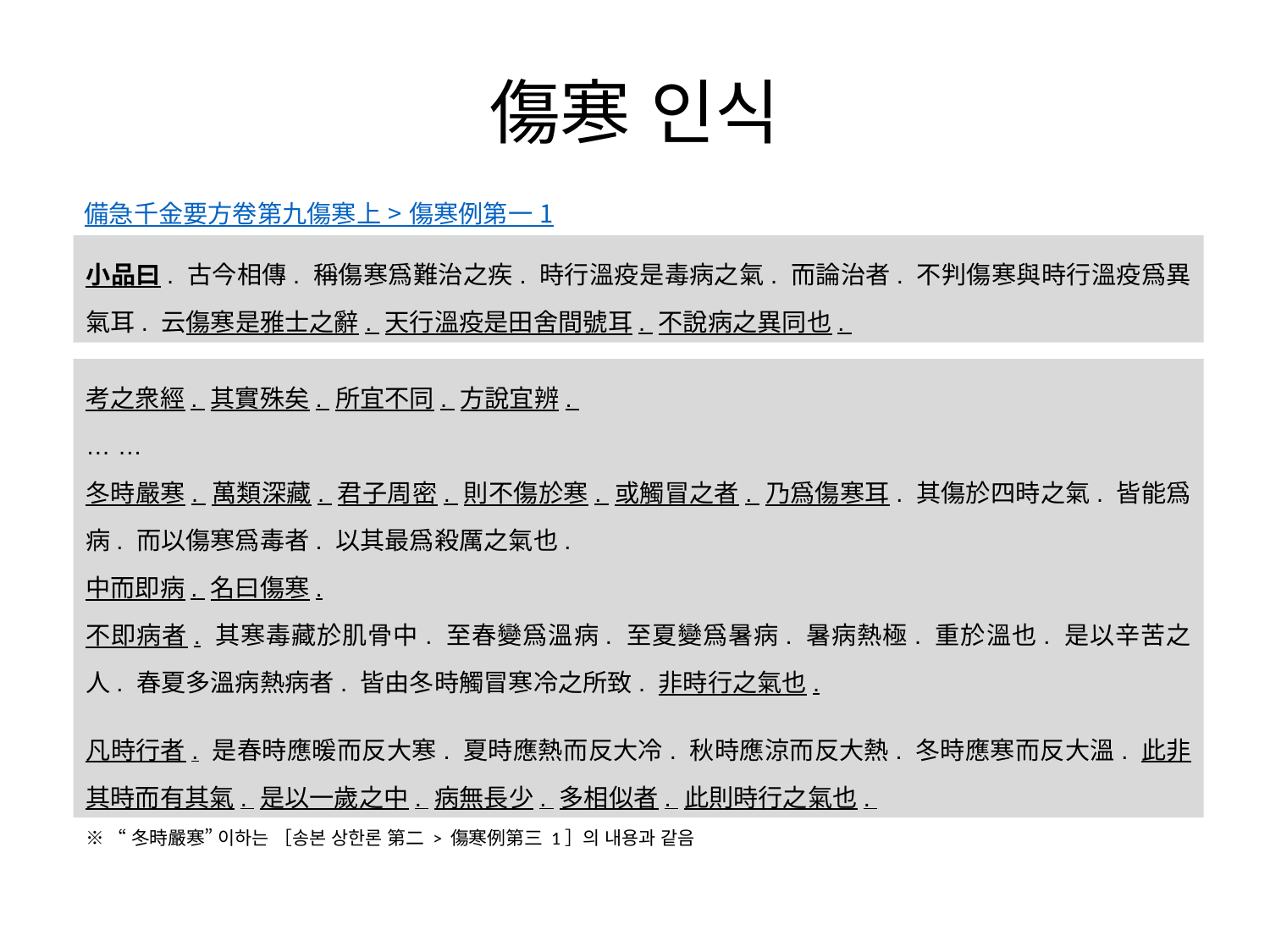

傷寒 인식
備急千金要方卷第九傷寒上 > 傷寒例第一 1
小品曰. 古今相傳. 稱傷寒爲難治之疾. 時行溫疫是毒病之氣. 而論治者. 不判傷寒與時行溫疫爲異氣耳. 云傷寒是雅士之辭. 天行溫疫是田舍間號耳. 不說病之異同也.
考之衆經. 其實殊矣. 所宜不同. 方說宜辨.
… …
冬時嚴寒. 萬類深藏. 君子周密. 則不傷於寒. 或觸冒之者. 乃爲傷寒耳. 其傷於四時之氣. 皆能爲病. 而以傷寒爲毒者. 以其最爲殺厲之氣也.
中而即病. 名曰傷寒.
不即病者. 其寒毒藏於肌骨中. 至春變爲溫病. 至夏變爲暑病. 暑病熱極. 重於溫也. 是以辛苦之人. 春夏多溫病熱病者. 皆由冬時觸冒寒冷之所致. 非時行之氣也.

凡時行者. 是春時應暖而反大寒. 夏時應熱而反大冷. 秋時應涼而反大熱. 冬時應寒而反大溫. 此非其時而有其氣. 是以一歲之中. 病無長少. 多相似者. 此則時行之氣也.
※ “冬時嚴寒” 이하는 ［송본 상한론 第二 > 傷寒例第三 1］의 내용과 같음